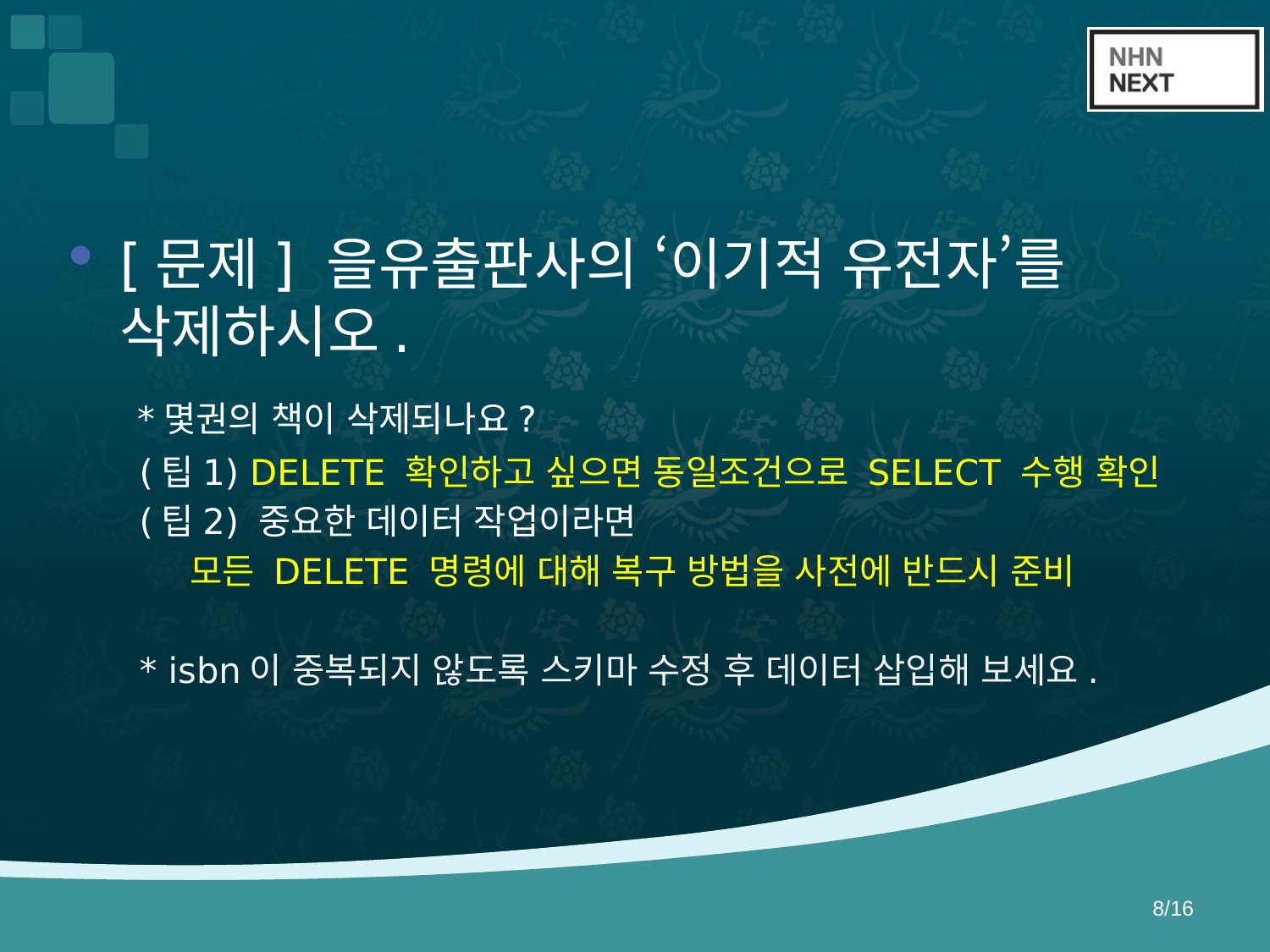

#
[문제] 을유출판사의 ‘이기적 유전자’를 삭제하시오.
    *몇권의 책이 삭제되나요?
      (팁1) DELETE 확인하고 싶으면 동일조건으로 SELECT 수행 확인
      (팁2) 중요한 데이터 작업이라면
           모든 DELETE 명령에 대해 복구 방법을 사전에 반드시 준비

      * isbn이 중복되지 않도록 스키마 수정 후 데이터 삽입해 보세요.

8/16